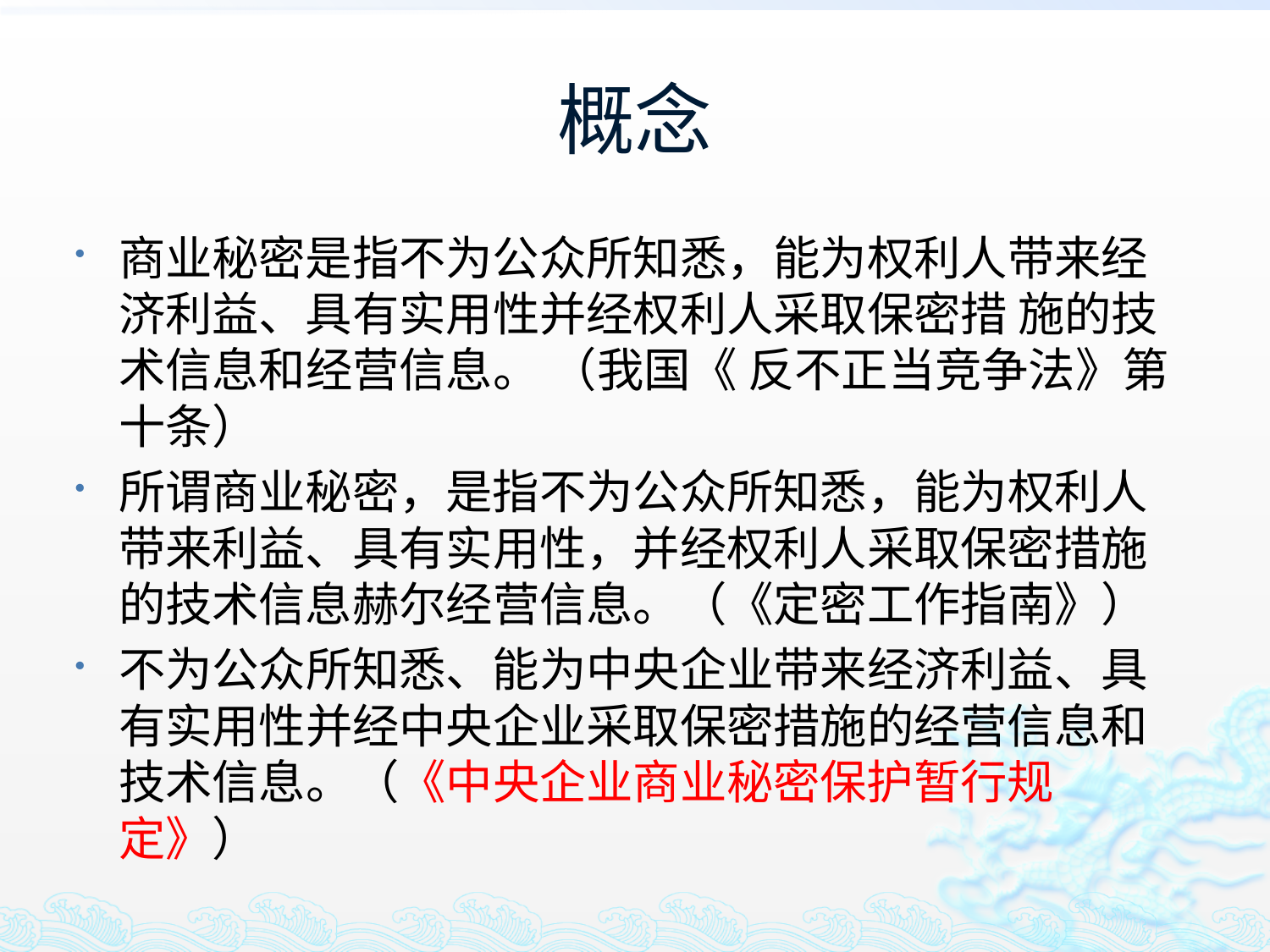

# 概念
商业秘密是指不为公众所知悉，能为权利人带来经济利益、具有实用性并经权利人采取保密措 施的技术信息和经营信息。 （我国《 反不正当竞争法》第十条）
所谓商业秘密，是指不为公众所知悉，能为权利人带来利益、具有实用性，并经权利人采取保密措施的技术信息赫尔经营信息。（《定密工作指南》）
不为公众所知悉、能为中央企业带来经济利益、具有实用性并经中央企业采取保密措施的经营信息和技术信息。（《中央企业商业秘密保护暂行规定》）